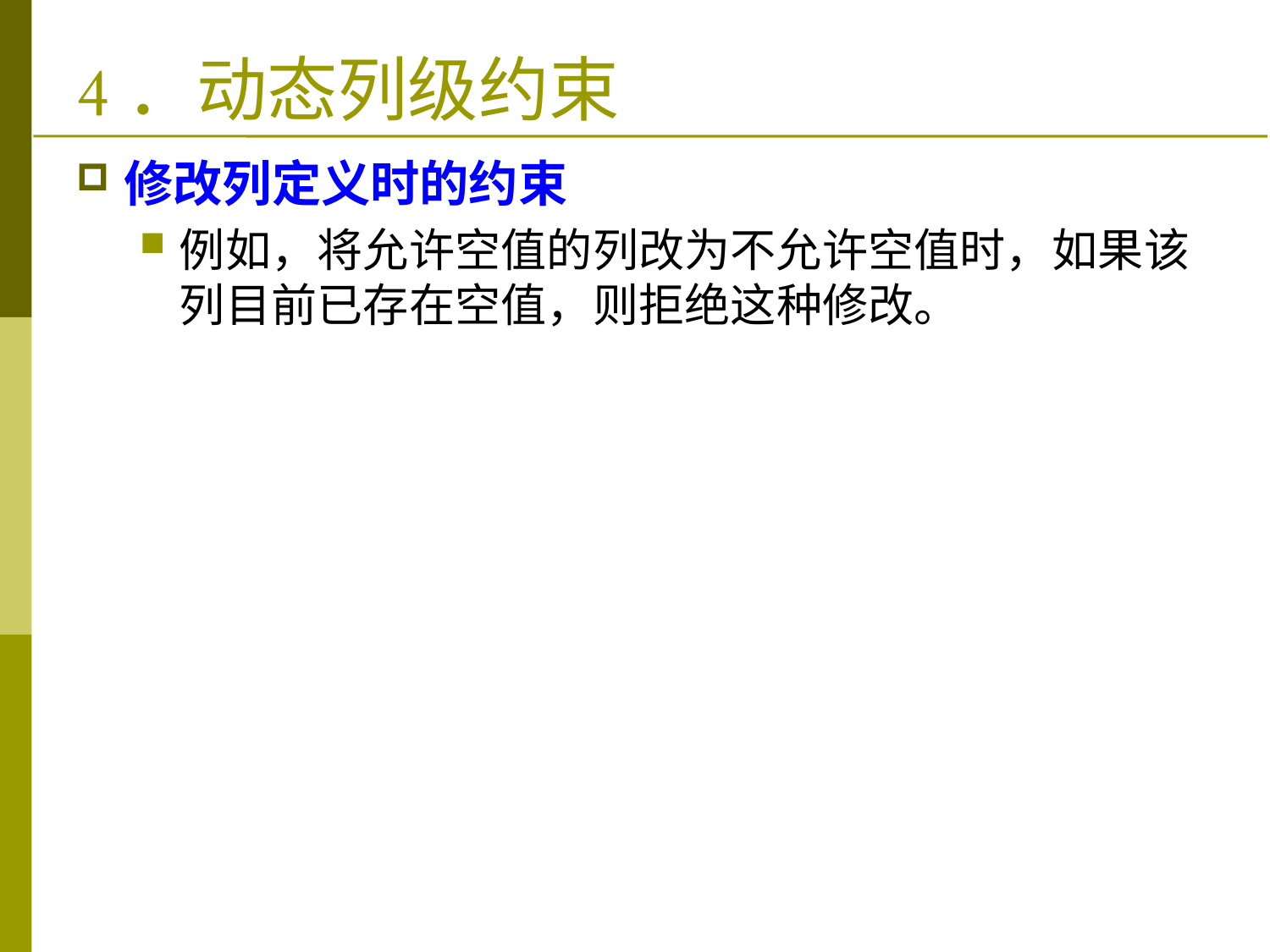

# 4．动态列级约束
修改列定义时的约束
例如，将允许空值的列改为不允许空值时，如果该列目前已存在空值，则拒绝这种修改。